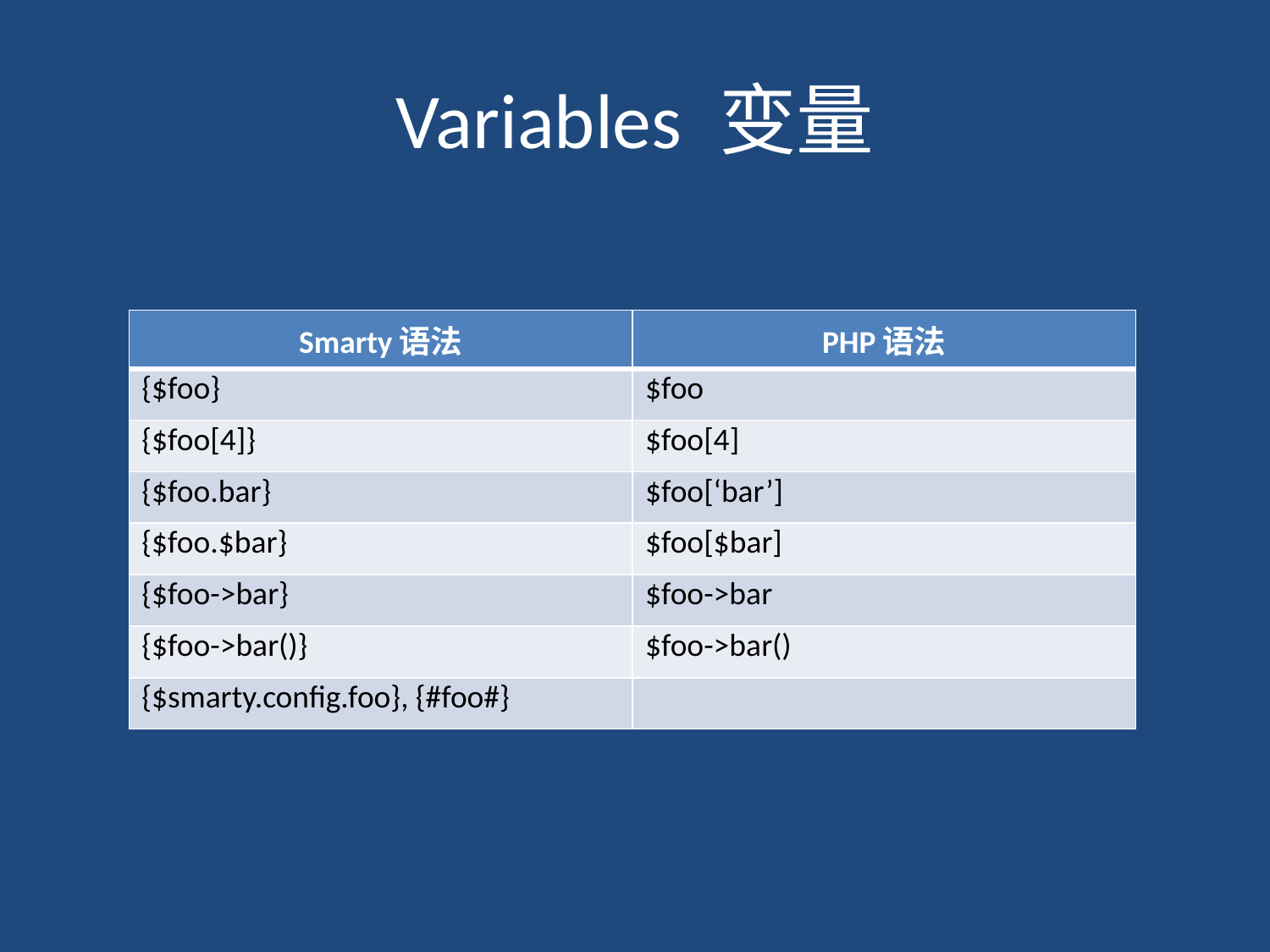

# Variables 变量

| Smarty语法 | PHP语法 |
| --- | --- |
| {$foo} | $foo |
| {$foo[4]} | $foo[4] |
| {$foo.bar} | $foo[‘bar’] |
| {$foo.$bar} | $foo[$bar] |
| {$foo->bar} | $foo->bar |
| {$foo->bar()} | $foo->bar() |
| {$smarty.config.foo}, {#foo#} |  |